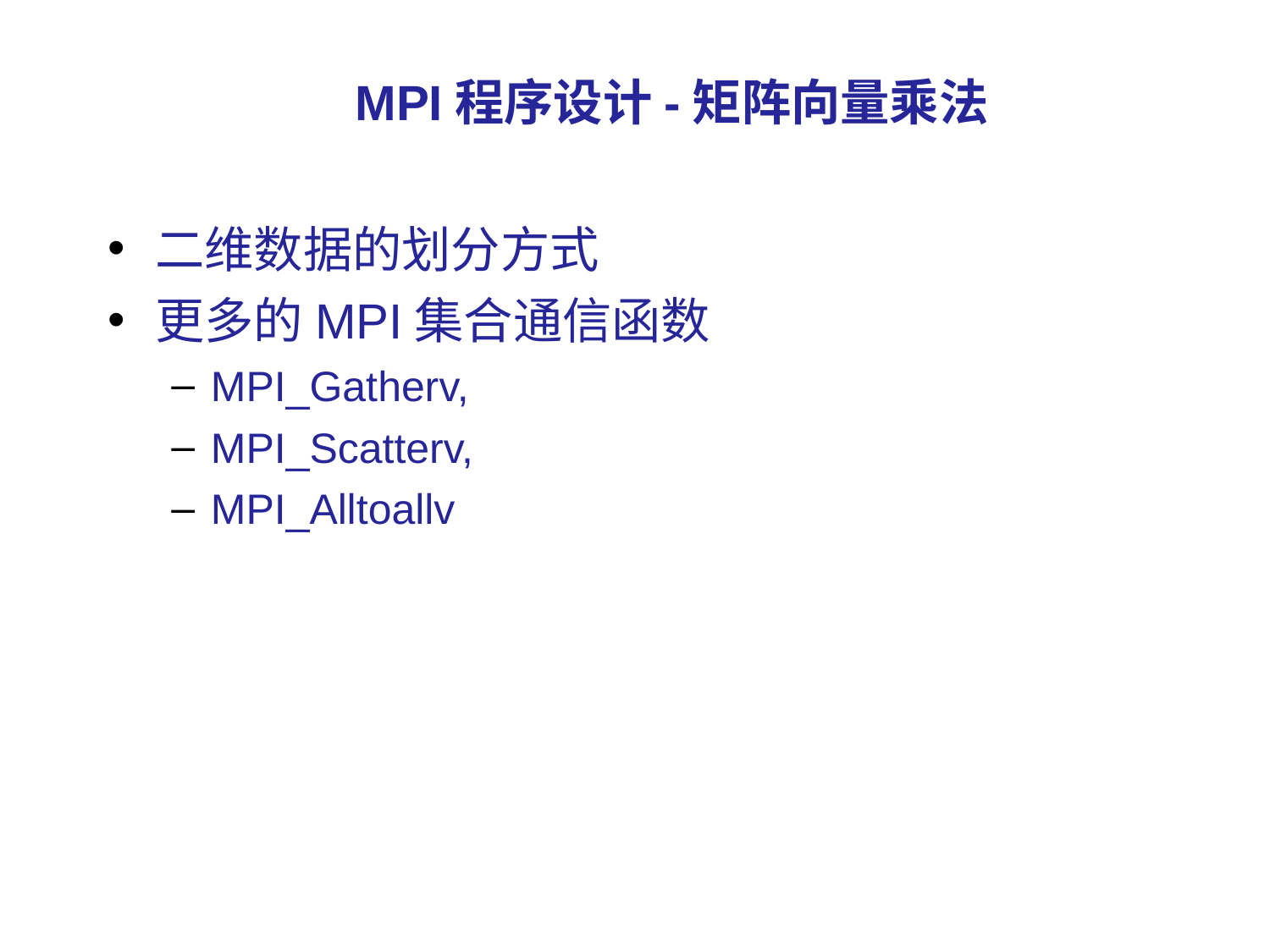

# MPI程序设计-矩阵向量乘法
二维数据的划分方式
更多的MPI集合通信函数
MPI_Gatherv,
MPI_Scatterv,
MPI_Alltoallv